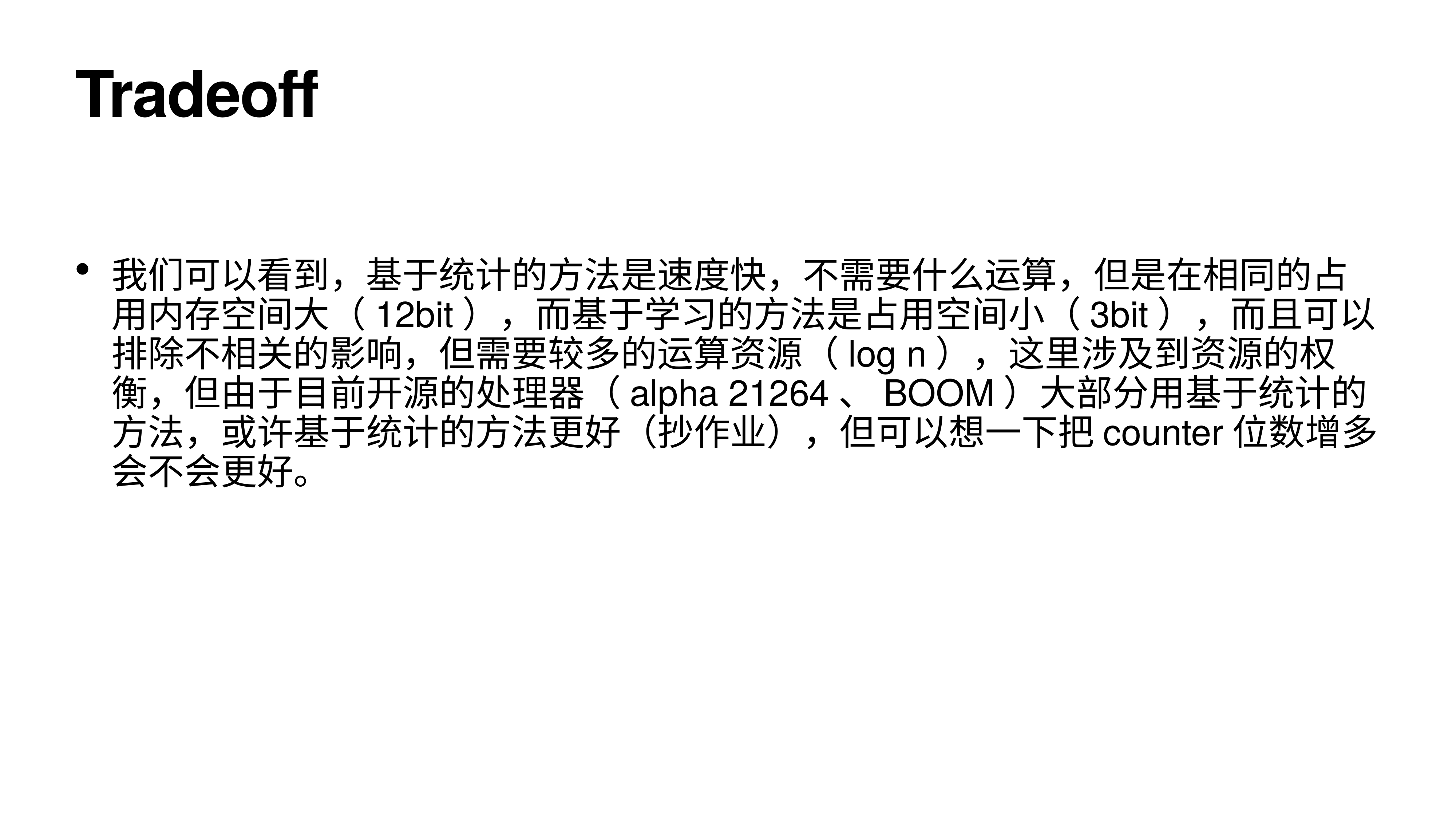

# Tradeoff
我们可以看到，基于统计的方法是速度快，不需要什么运算，但是在相同的占用内存空间大（12bit），而基于学习的方法是占用空间小（3bit），而且可以排除不相关的影响，但需要较多的运算资源（log n），这里涉及到资源的权衡，但由于目前开源的处理器（alpha 21264、BOOM）大部分用基于统计的方法，或许基于统计的方法更好（抄作业），但可以想一下把counter位数增多会不会更好。